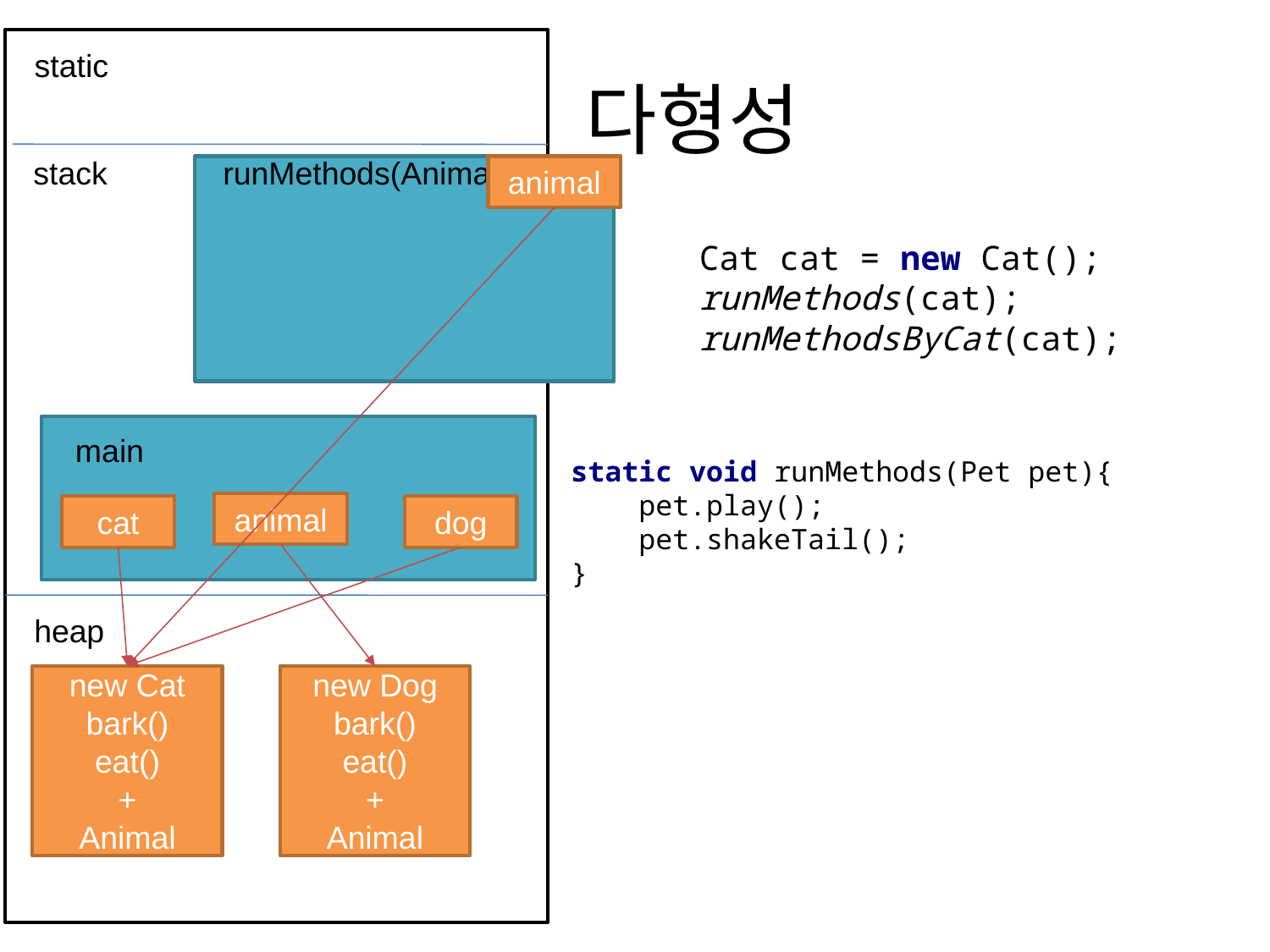

# 다형성
static
stack
runMethods(Animal animal)

animal
Cat cat = new Cat();
runMethods(cat);
runMethodsByCat(cat);

main
static void runMethods(Pet pet){
    pet.play();
    pet.shakeTail();
}
animal
cat
dog
heap
new Cat
bark()
eat()
+
Animal
new Dog
bark()
eat()
+
Animal